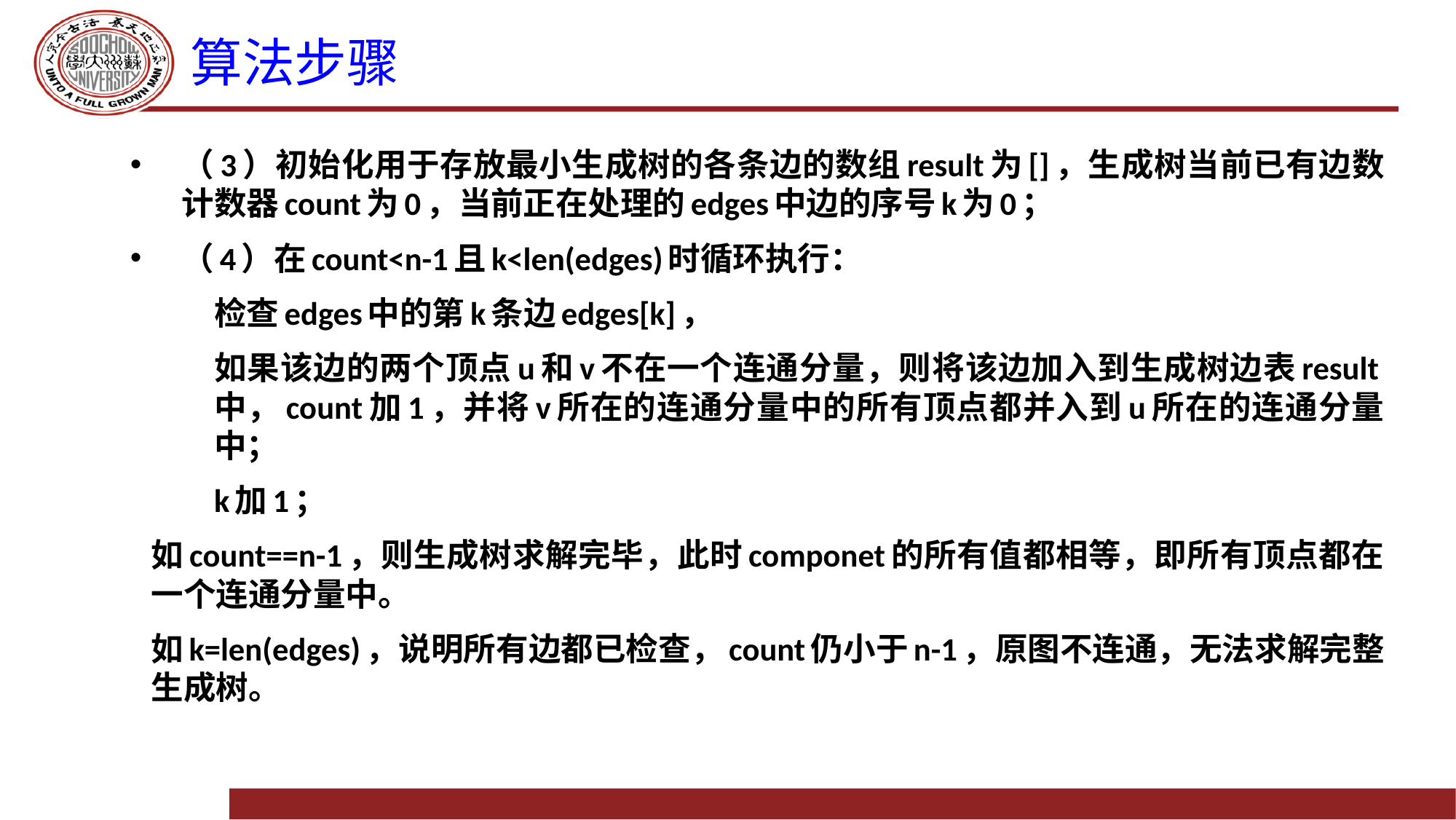

# 算法步骤
（3）初始化用于存放最小生成树的各条边的数组result为[]，生成树当前已有边数计数器count为0，当前正在处理的edges中边的序号k为0；
（4）在count<n-1且k<len(edges)时循环执行：
检查edges中的第k条边edges[k]，
如果该边的两个顶点u和v不在一个连通分量，则将该边加入到生成树边表result中，count加1，并将v所在的连通分量中的所有顶点都并入到u所在的连通分量中；
k加1；
如count==n-1，则生成树求解完毕，此时componet的所有值都相等，即所有顶点都在一个连通分量中。
如k=len(edges)，说明所有边都已检查，count仍小于n-1，原图不连通，无法求解完整生成树。